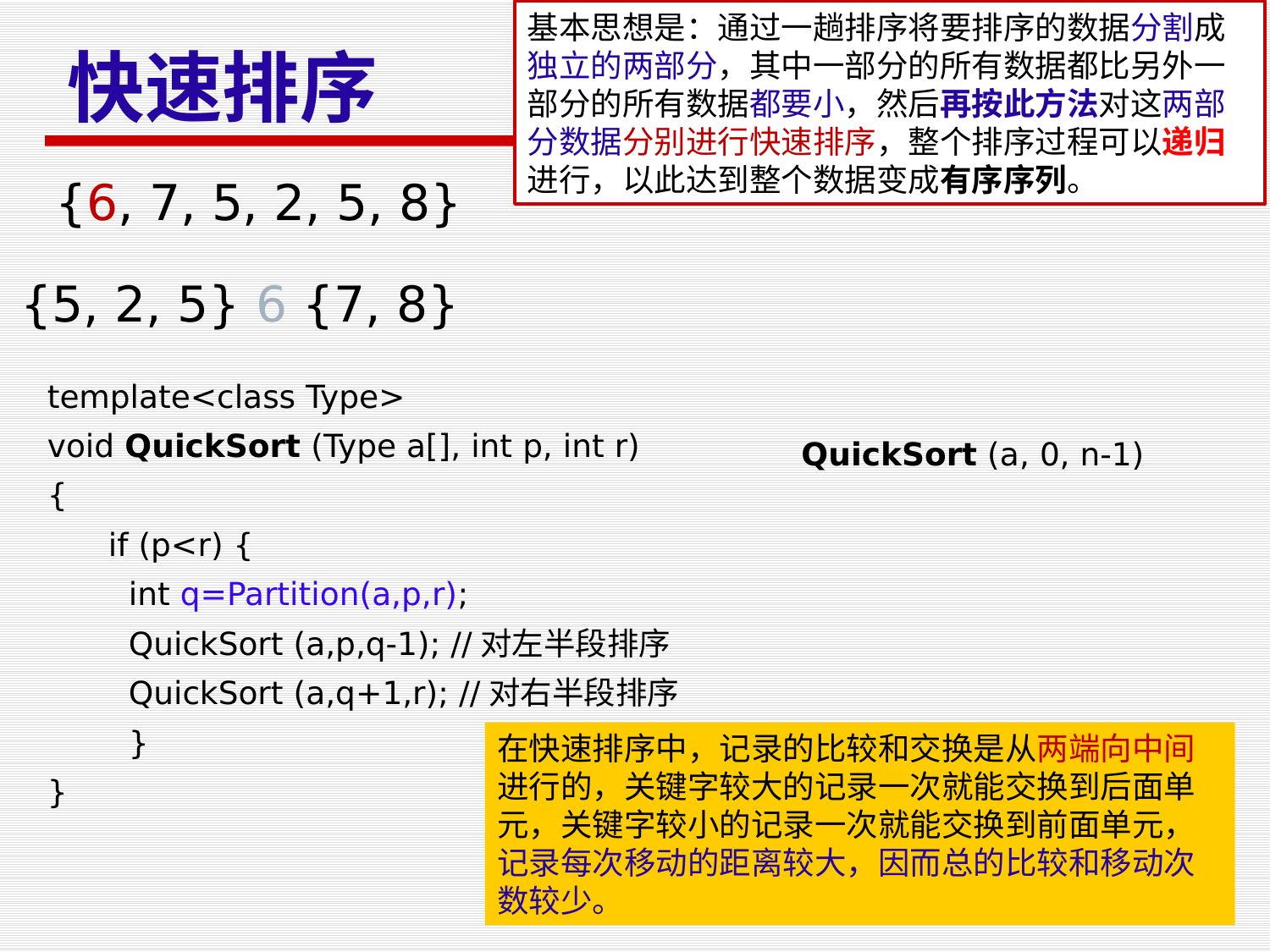

基本思想是：通过一趟排序将要排序的数据分割成独立的两部分，其中一部分的所有数据都比另外一部分的所有数据都要小，然后再按此方法对这两部分数据分别进行快速排序，整个排序过程可以递归进行，以此达到整个数据变成有序序列。
快速排序
{6, 7, 5, 2, 5, 8}
{5, 2, 5} 6 {7, 8}
template<class Type>
void QuickSort (Type a[], int p, int r)
{
      if (p<r) {
        int q=Partition(a,p,r);
        QuickSort (a,p,q-1); //对左半段排序
        QuickSort (a,q+1,r); //对右半段排序
        }
}
QuickSort (a, 0, n-1)
在快速排序中，记录的比较和交换是从两端向中间
进行的，关键字较大的记录一次就能交换到后面单
元，关键字较小的记录一次就能交换到前面单元，
记录每次移动的距离较大，因而总的比较和移动次
数较少。